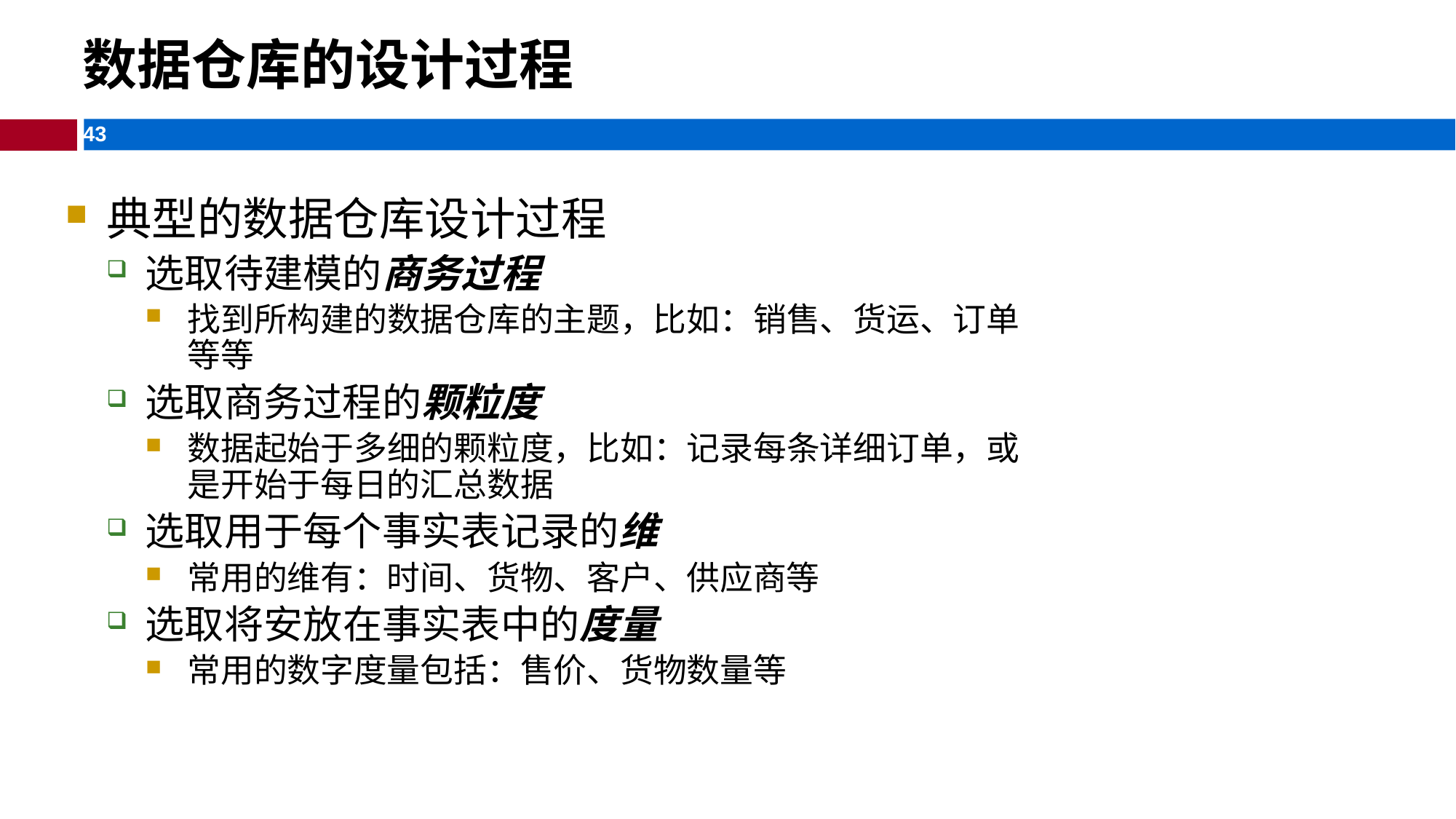

数据仓库的设计过程
典型的数据仓库设计过程
选取待建模的商务过程
找到所构建的数据仓库的主题，比如：销售、货运、订单等等
选取商务过程的颗粒度
数据起始于多细的颗粒度，比如：记录每条详细订单，或是开始于每日的汇总数据
选取用于每个事实表记录的维
常用的维有：时间、货物、客户、供应商等
选取将安放在事实表中的度量
常用的数字度量包括：售价、货物数量等